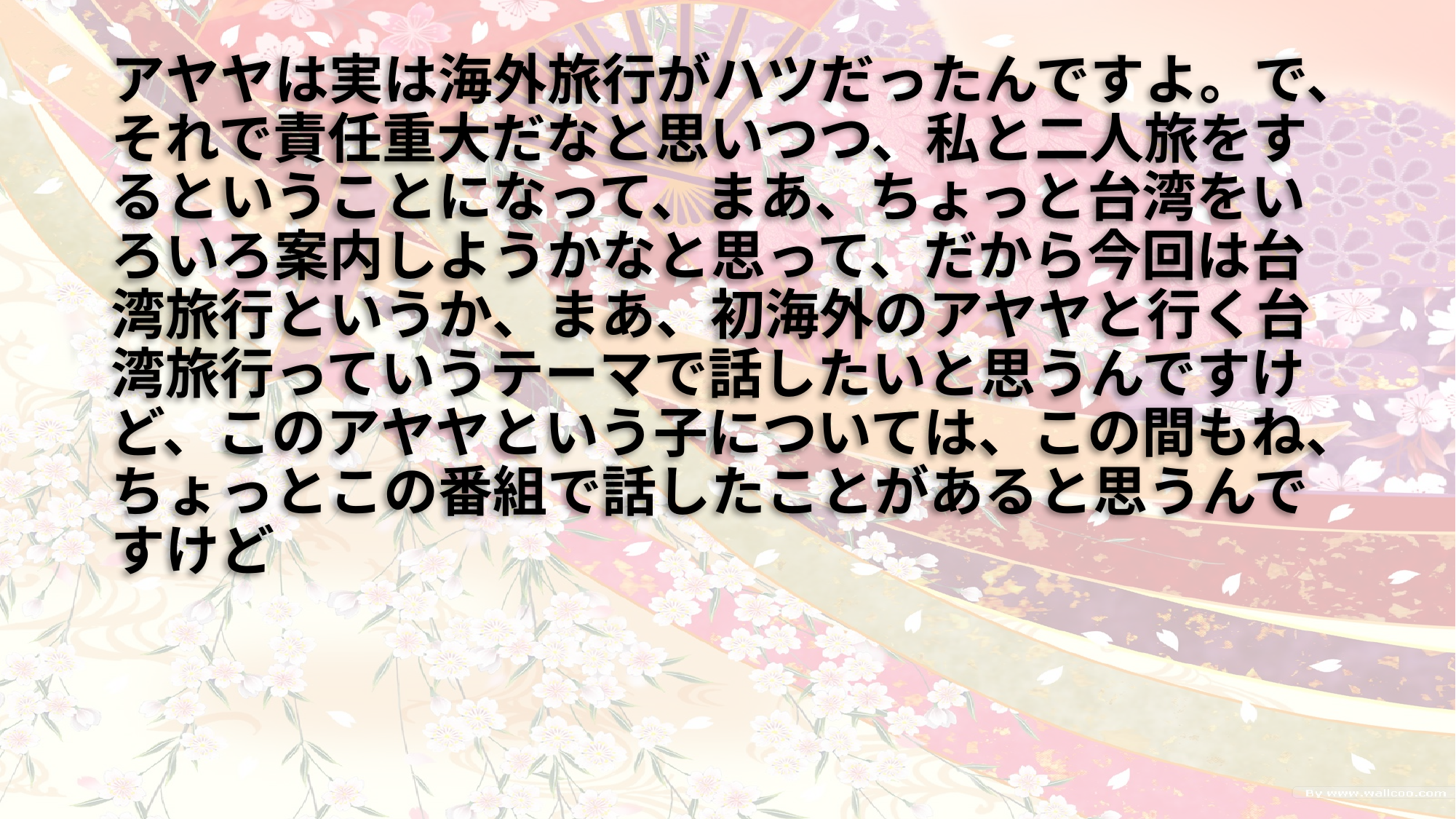

アヤヤは実は海外旅行がハツだったんですよ。で、それで責任重大だなと思いつつ、私と二人旅をするということになって、まあ、ちょっと台湾をいろいろ案内しようかなと思って、だから今回は台湾旅行というか、まあ、初海外のアヤヤと行く台湾旅行っていうテーマで話したいと思うんですけど、このアヤヤという子については、この間もね、ちょっとこの番組で話したことがあると思うんですけど